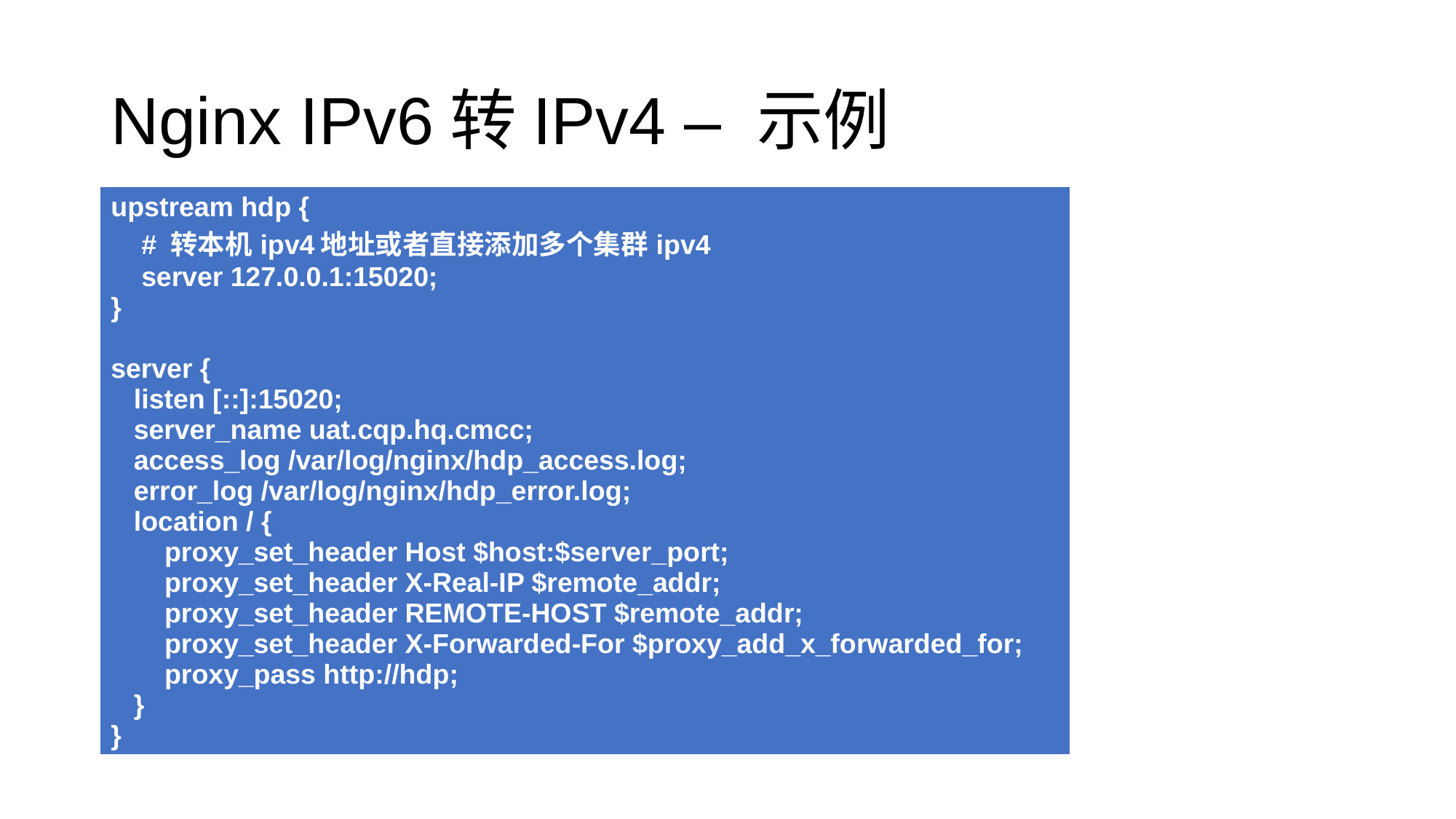

# Nginx IPv6转IPv4 – 示例
| upstream hdp { # 转本机ipv4地址或者直接添加多个集群ipv4 server 127.0.0.1:15020; } server { listen [::]:15020; server\_name uat.cqp.hq.cmcc; access\_log /var/log/nginx/hdp\_access.log; error\_log /var/log/nginx/hdp\_error.log; location / { proxy\_set\_header Host $host:$server\_port; proxy\_set\_header X-Real-IP $remote\_addr; proxy\_set\_header REMOTE-HOST $remote\_addr; proxy\_set\_header X-Forwarded-For $proxy\_add\_x\_forwarded\_for; proxy\_pass http://hdp; } } |
| --- |